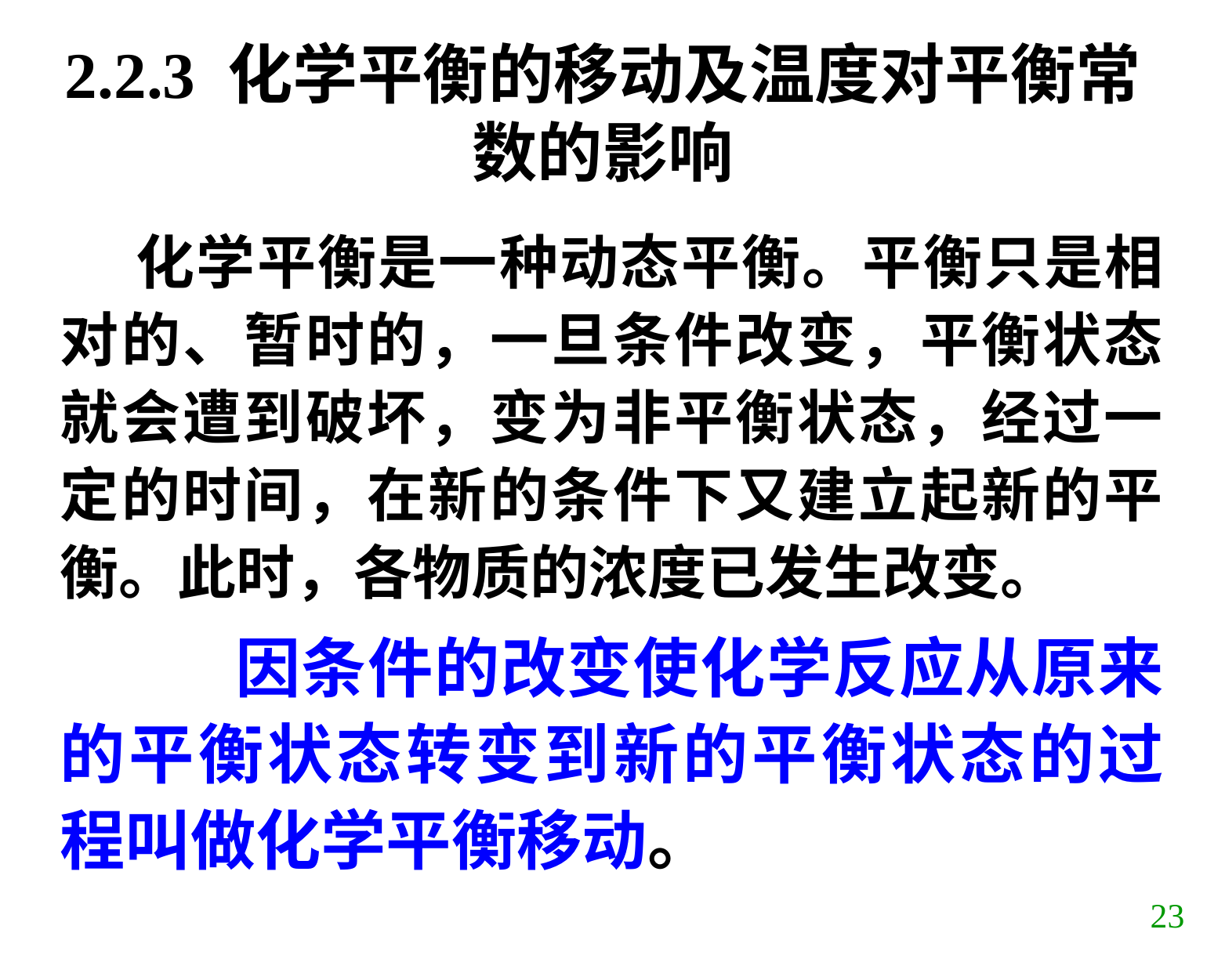

2.2.3 化学平衡的移动及温度对平衡常数的影响
    化学平衡是一种动态平衡。平衡只是相对的、暂时的，一旦条件改变，平衡状态就会遭到破坏，变为非平衡状态，经过一定的时间，在新的条件下又建立起新的平衡。此时，各物质的浓度已发生改变。
           因条件的改变使化学反应从原来的平衡状态转变到新的平衡状态的过程叫做化学平衡移动。
23